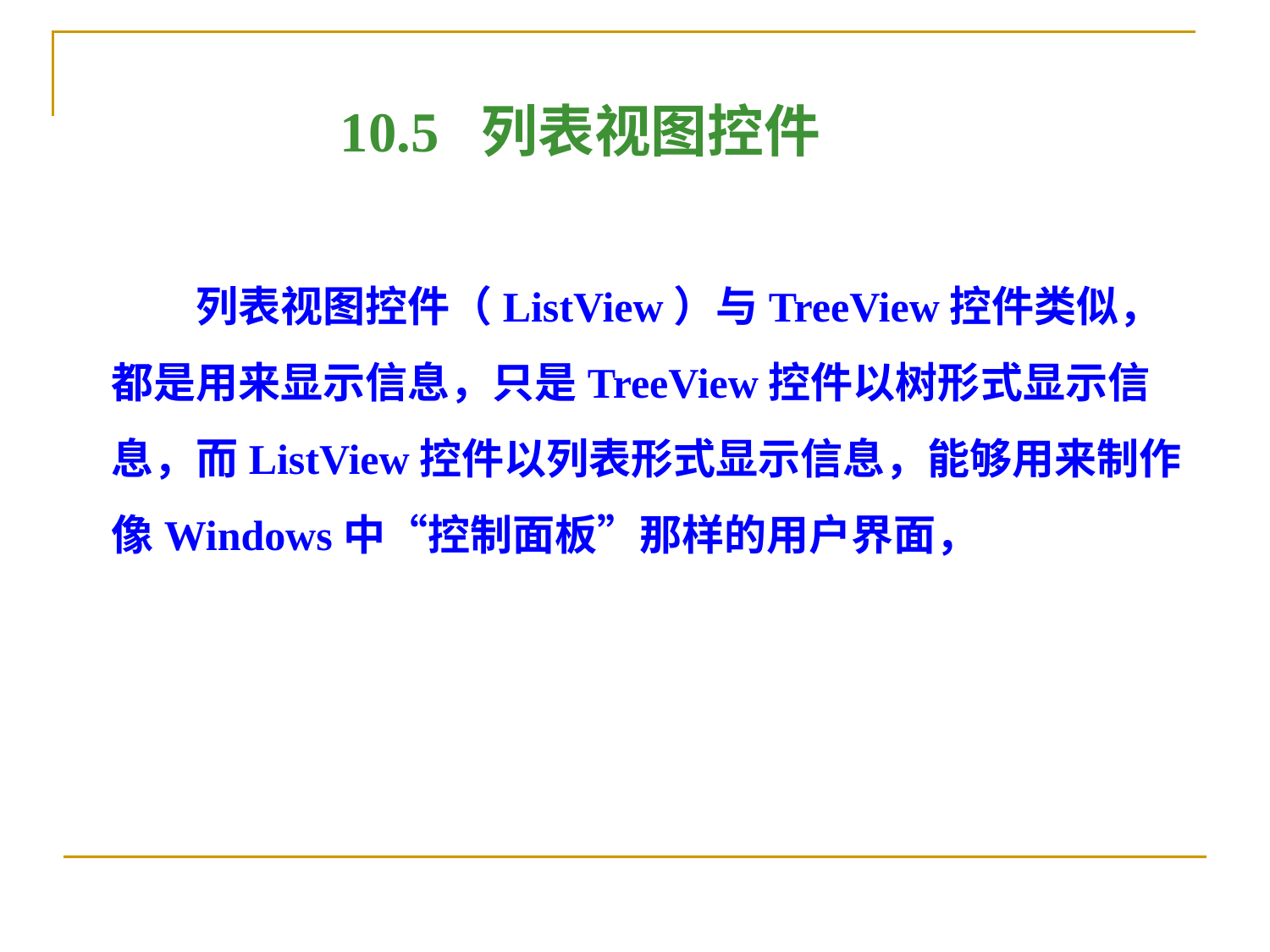

10.5  列表视图控件
　　列表视图控件（ListView）与TreeView控件类似，都是用来显示信息，只是TreeView控件以树形式显示信息，而ListView控件以列表形式显示信息，能够用来制作像Windows中“控制面板”那样的用户界面，